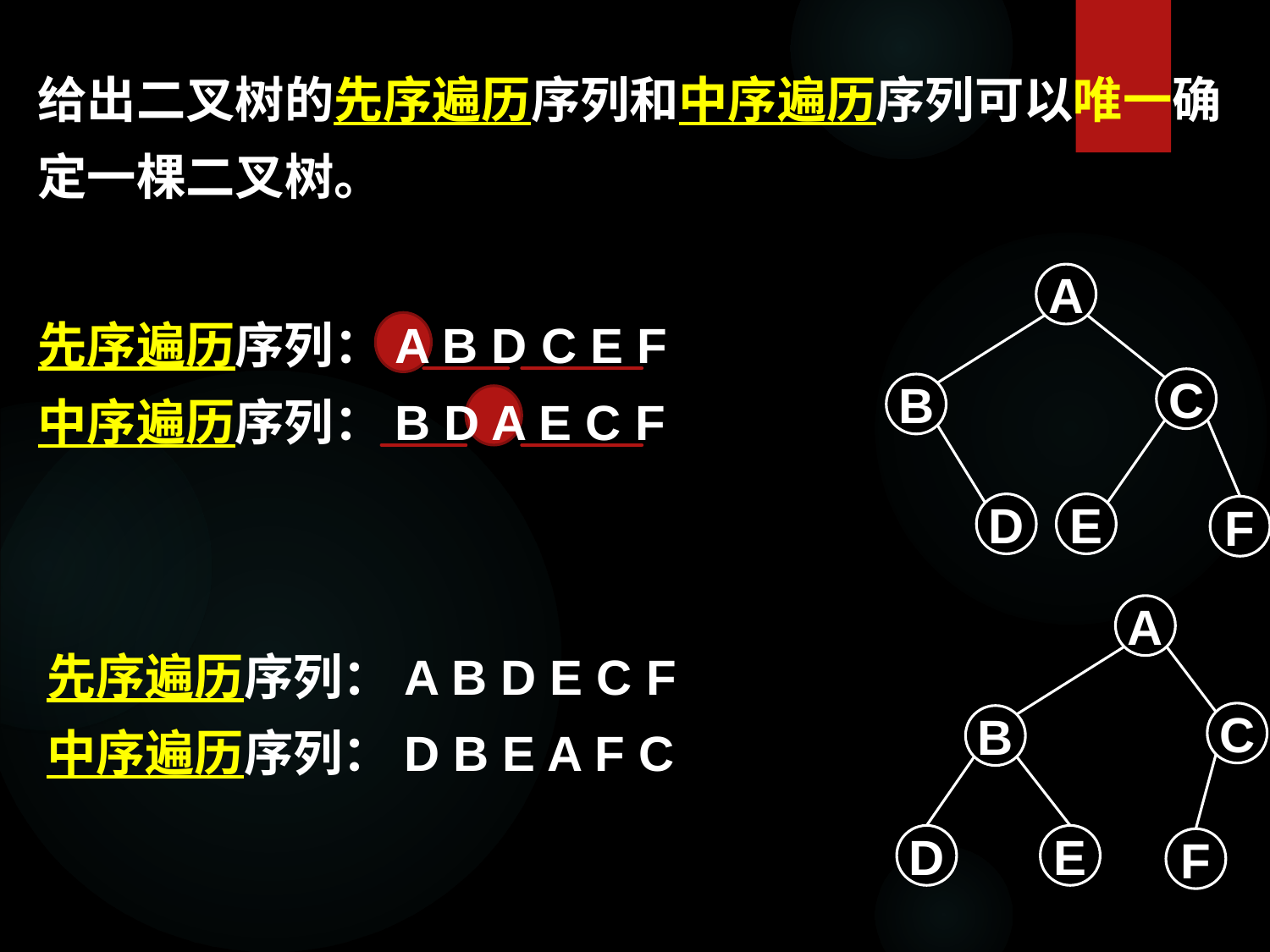

给出二叉树的先序遍历序列和中序遍历序列可以唯一确  定一棵二叉树。
A
先序遍历序列：A B D C E F
中序遍历序列：B D A E C F

C
B
E
F
D
A
C
B
D
E
F
先序遍历序列：A B D E C F
中序遍历序列：D B E A F C